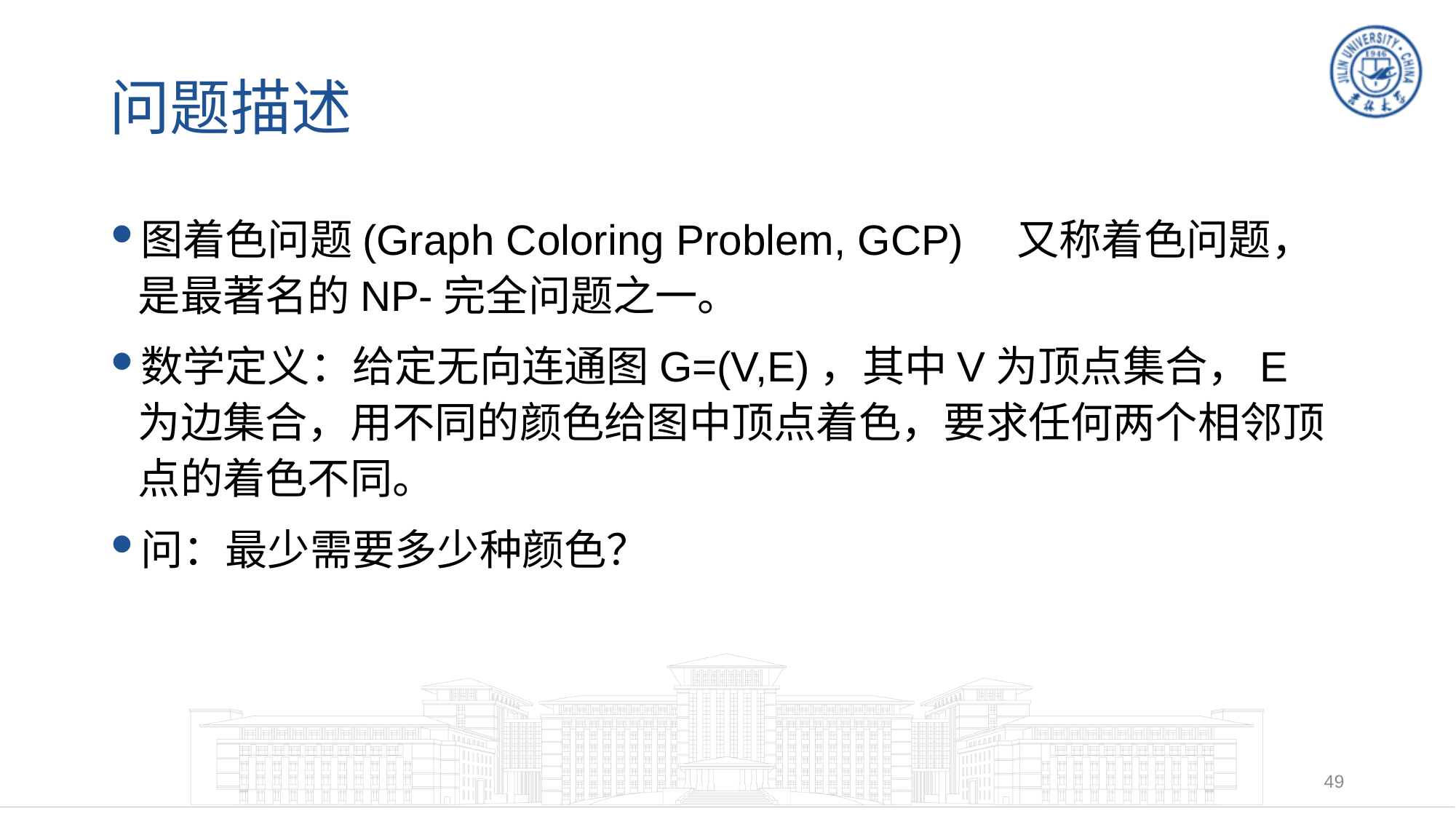

# 问题描述
图着色问题(Graph Coloring Problem, GCP)　又称着色问题，是最著名的NP-完全问题之一。
数学定义：给定无向连通图G=(V,E)，其中V为顶点集合，E为边集合，用不同的颜色给图中顶点着色，要求任何两个相邻顶点的着色不同。
问：最少需要多少种颜色？
49